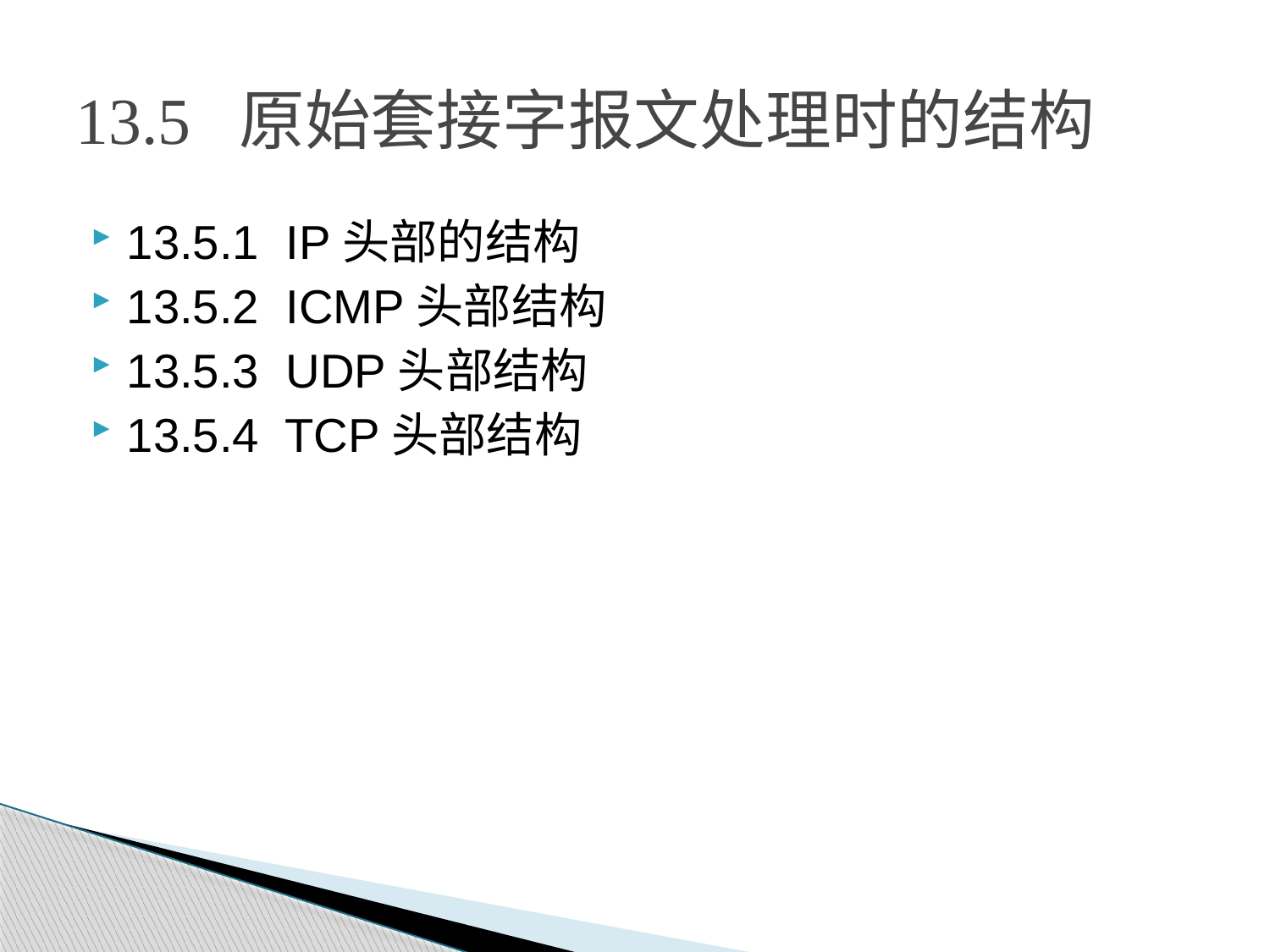

# 13.5  原始套接字报文处理时的结构
13.5.1  IP头部的结构
13.5.2  ICMP头部结构
13.5.3  UDP头部结构
13.5.4  TCP头部结构